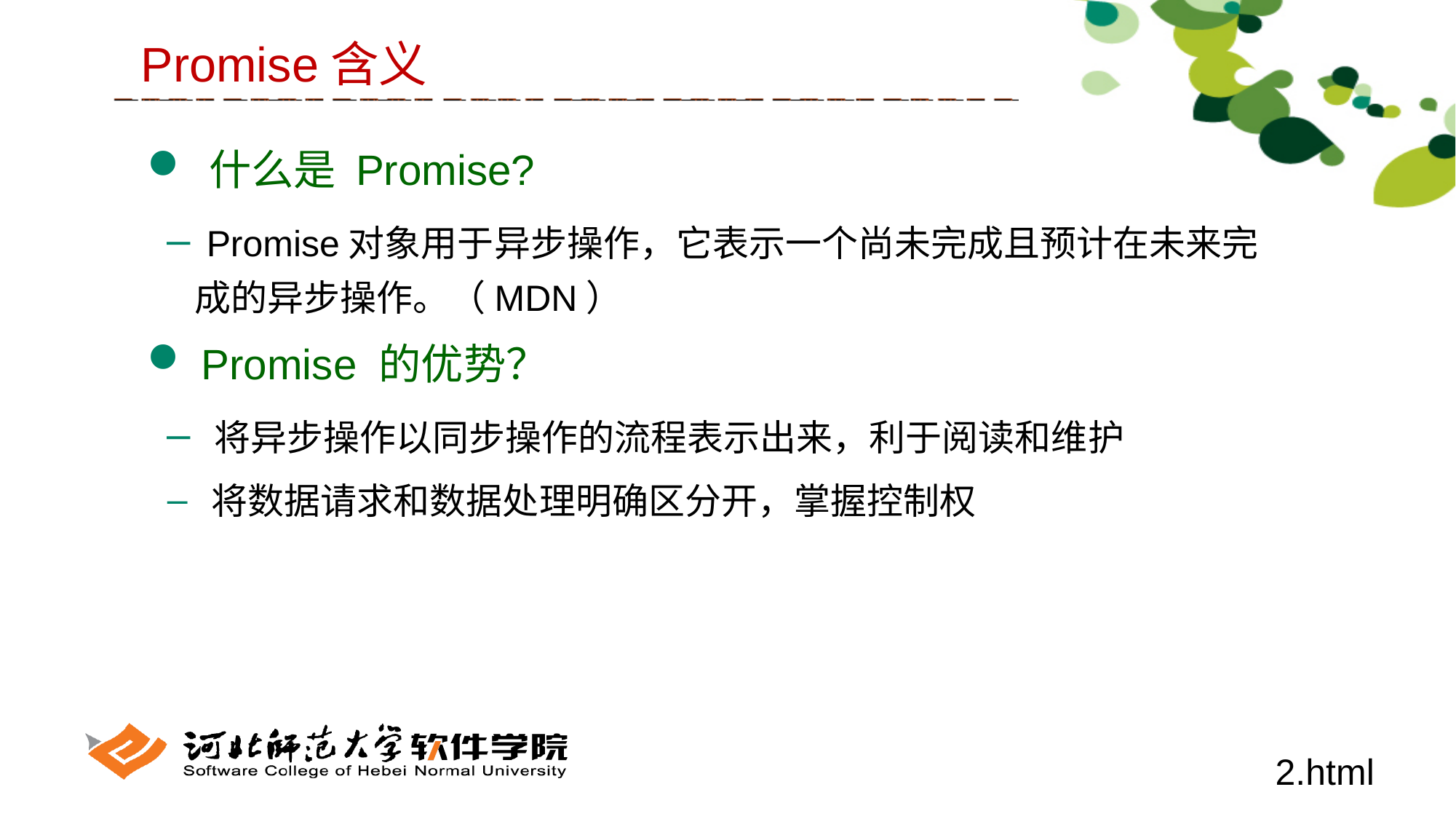

Promise含义

 什么是 Promise?
 Promise对象用于异步操作，它表示一个尚未完成且预计在未来完成的异步操作。（MDN）
 Promise 的优势？
 将异步操作以同步操作的流程表示出来，利于阅读和维护
 将数据请求和数据处理明确区分开，掌握控制权
2.html